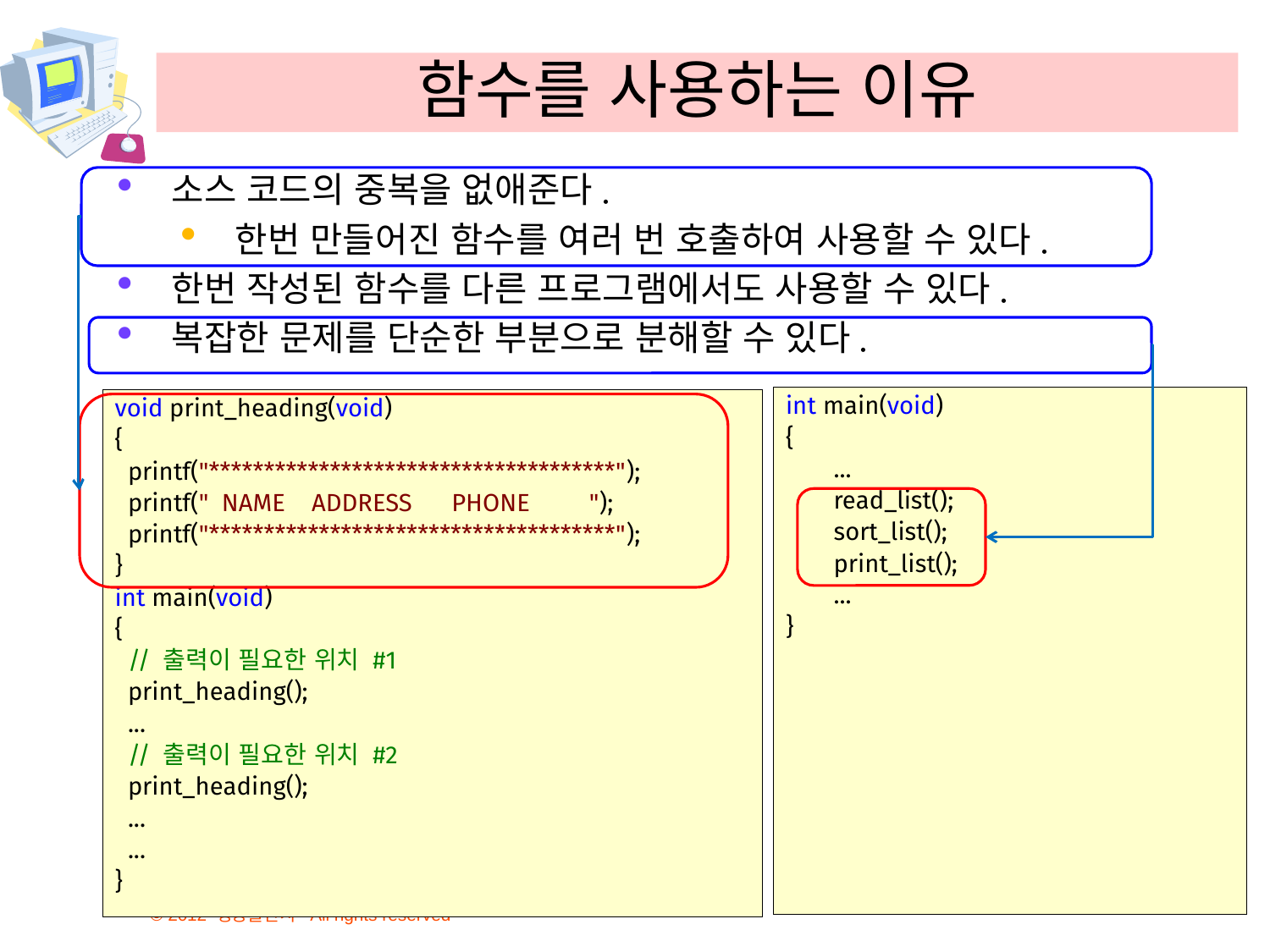

# 함수를 사용하는 이유
소스 코드의 중복을 없애준다.
한번 만들어진 함수를 여러 번 호출하여 사용할 수 있다.
한번 작성된 함수를 다른 프로그램에서도 사용할 수 있다.
복잡한 문제를 단순한 부분으로 분해할 수 있다.

int main(void)
{
	...
	read_list();
	sort_list();
	print_list();
	...
}
void print_heading(void)
{
  printf("*************************************");
  printf("  NAME    ADDRESS      PHONE         ");
  printf("*************************************");
}
int main(void)
{
  // 출력이 필요한 위치 #1
  print_heading();
  ...
  // 출력이 필요한 위치 #2
  print_heading();
  ...
  ...
}